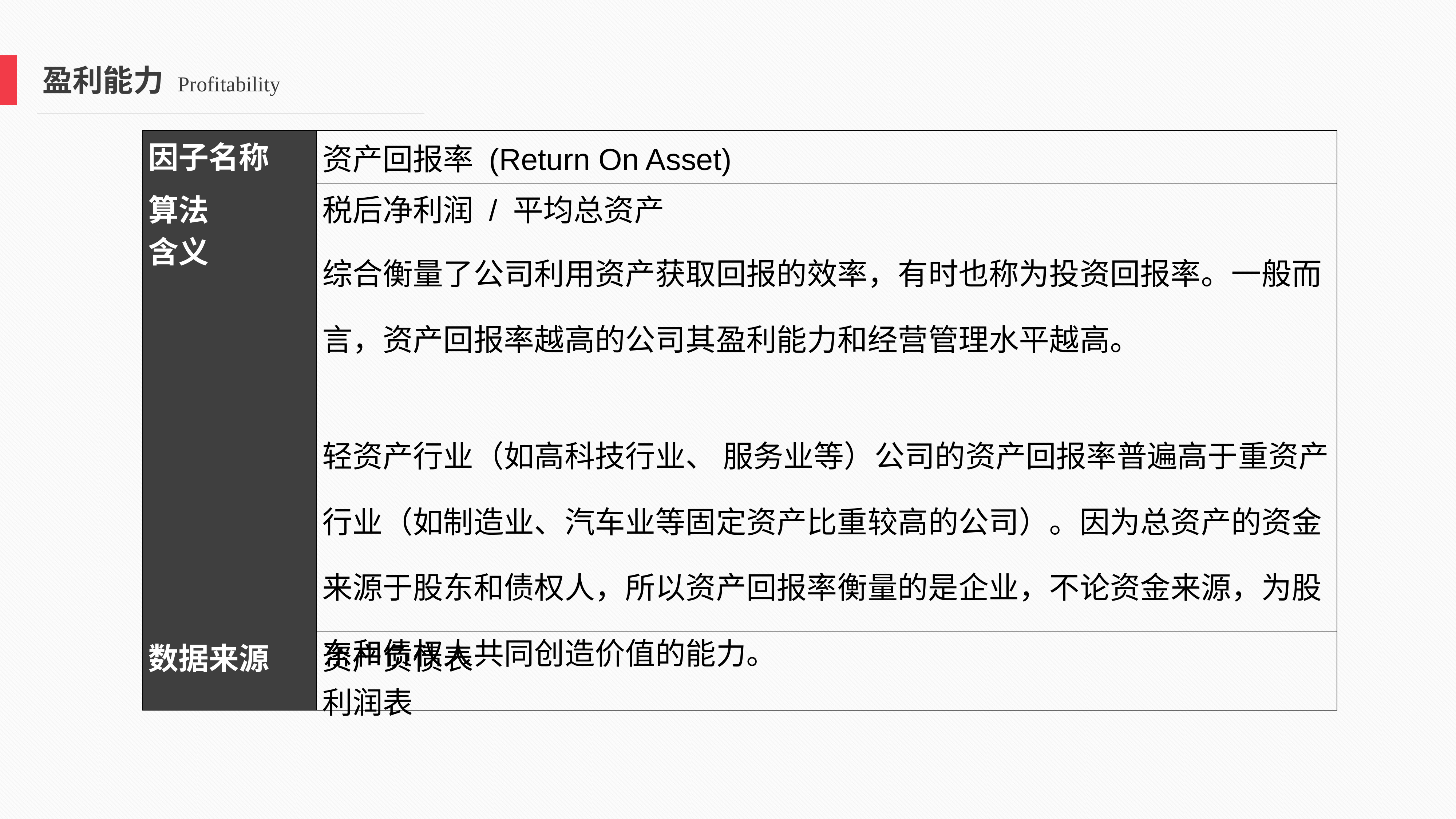

盈利能力 Profitability
| 因子名称 | 资产回报率 (Return On Asset) |
| --- | --- |
| 算法 | 税后净利润 / 平均总资产 |
| 含义 | 综合衡量了公司利用资产获取回报的效率，有时也称为投资回报率。一般而言，资产回报率越高的公司其盈利能力和经营管理水平越高。 轻资产行业（如高科技行业、 服务业等）公司的资产回报率普遍高于重资产行业（如制造业、汽车业等固定资产比重较高的公司）。因为总资产的资金来源于股东和债权人，所以资产回报率衡量的是企业，不论资金来源，为股东和债权人共同创造价值的能力。 |
| 数据来源 | 资产负债表 利润表 |